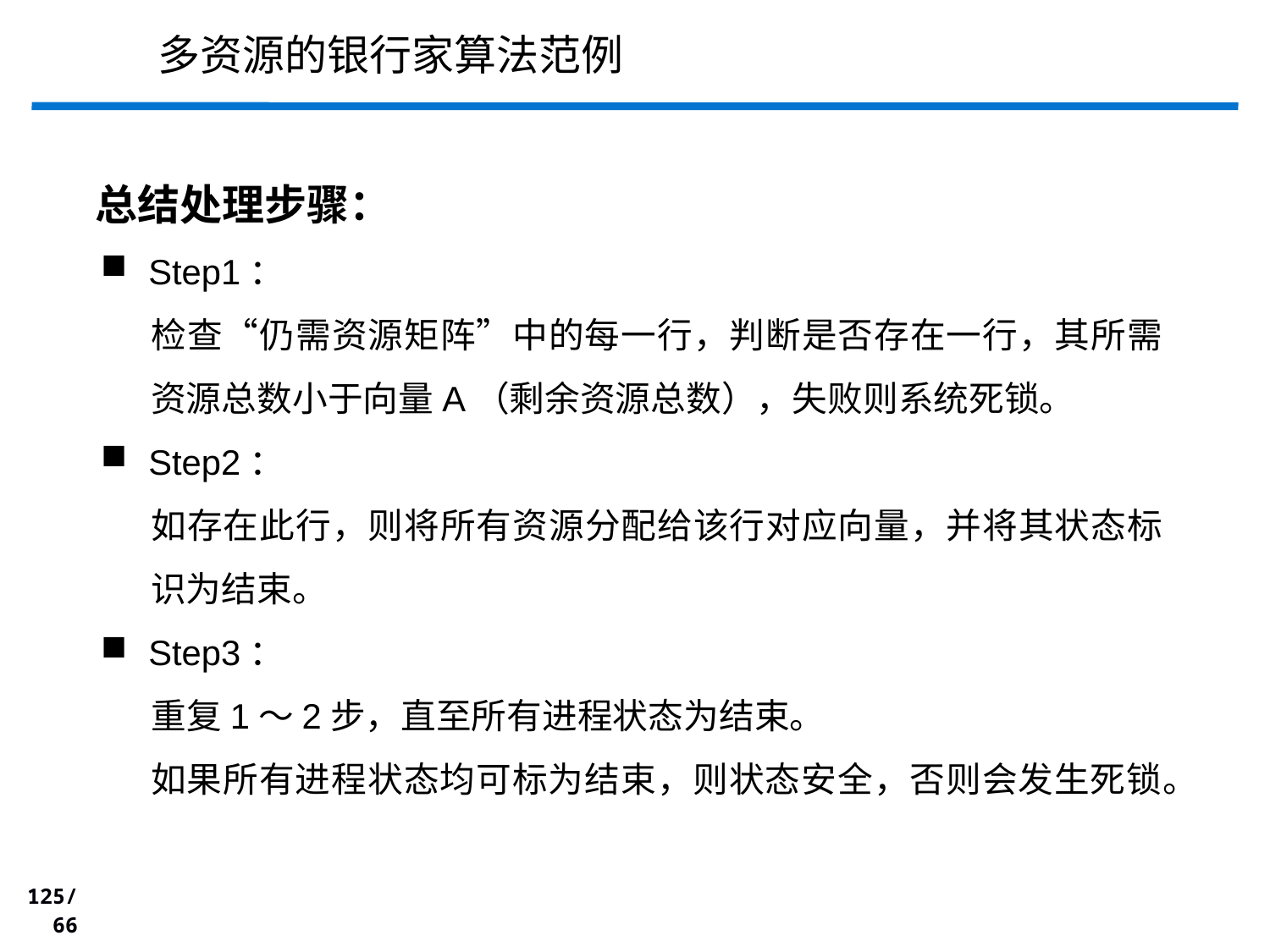

多资源的银行家算法范例
     总结处理步骤：
Step1：
检查“仍需资源矩阵”中的每一行，判断是否存在一行，其所需资源总数小于向量A（剩余资源总数），失败则系统死锁。
Step2：
如存在此行，则将所有资源分配给该行对应向量，并将其状态标识为结束。
Step3：
重复1～2步，直至所有进程状态为结束。
如果所有进程状态均可标为结束，则状态安全，否则会发生死锁。